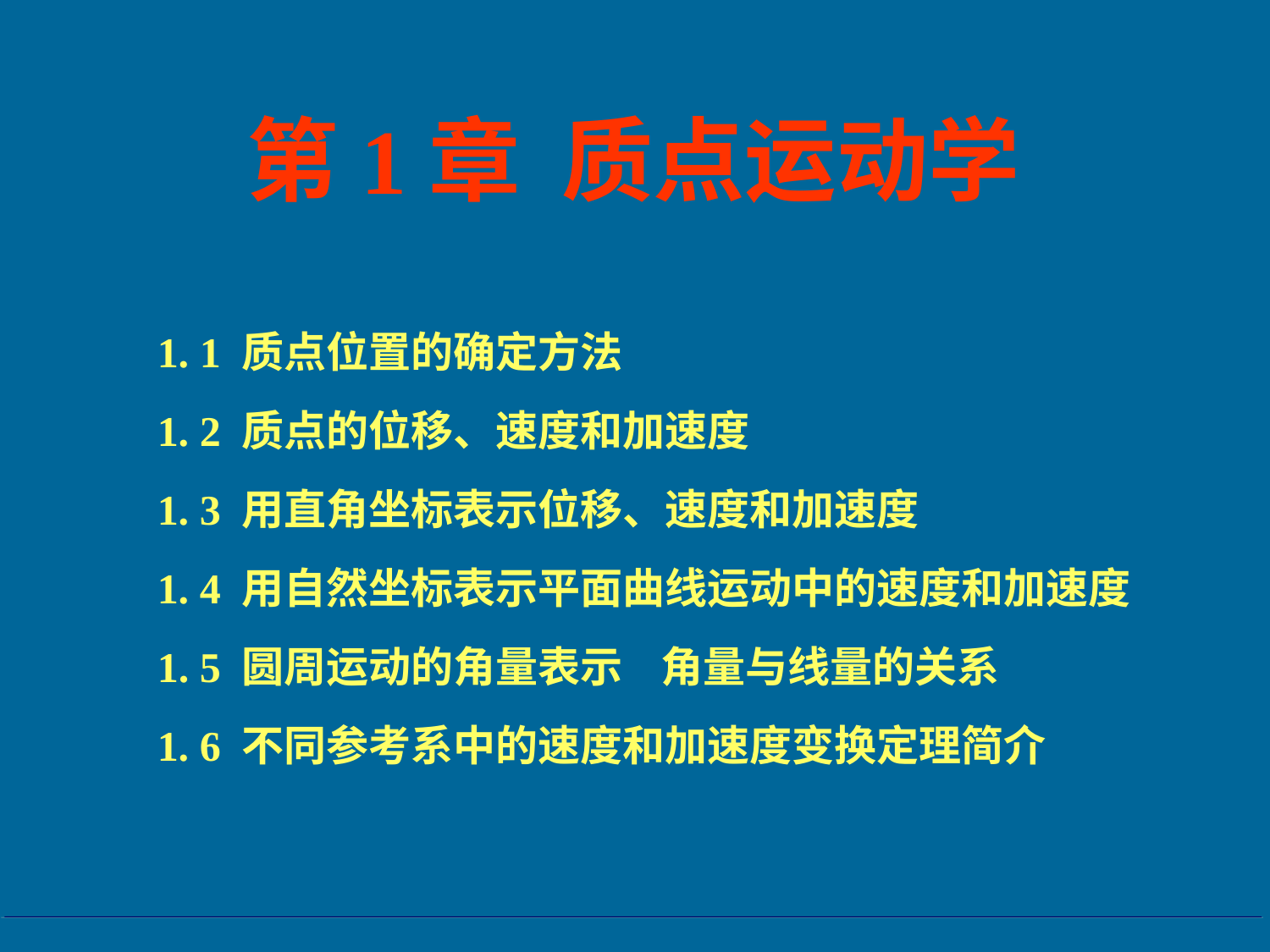

第1章  质点运动学
1. 1 质点位置的确定方法
1. 2 质点的位移、速度和加速度
1. 3 用直角坐标表示位移、速度和加速度
1. 4 用自然坐标表示平面曲线运动中的速度和加速度
1. 5 圆周运动的角量表示    角量与线量的关系
1. 6 不同参考系中的速度和加速度变换定理简介